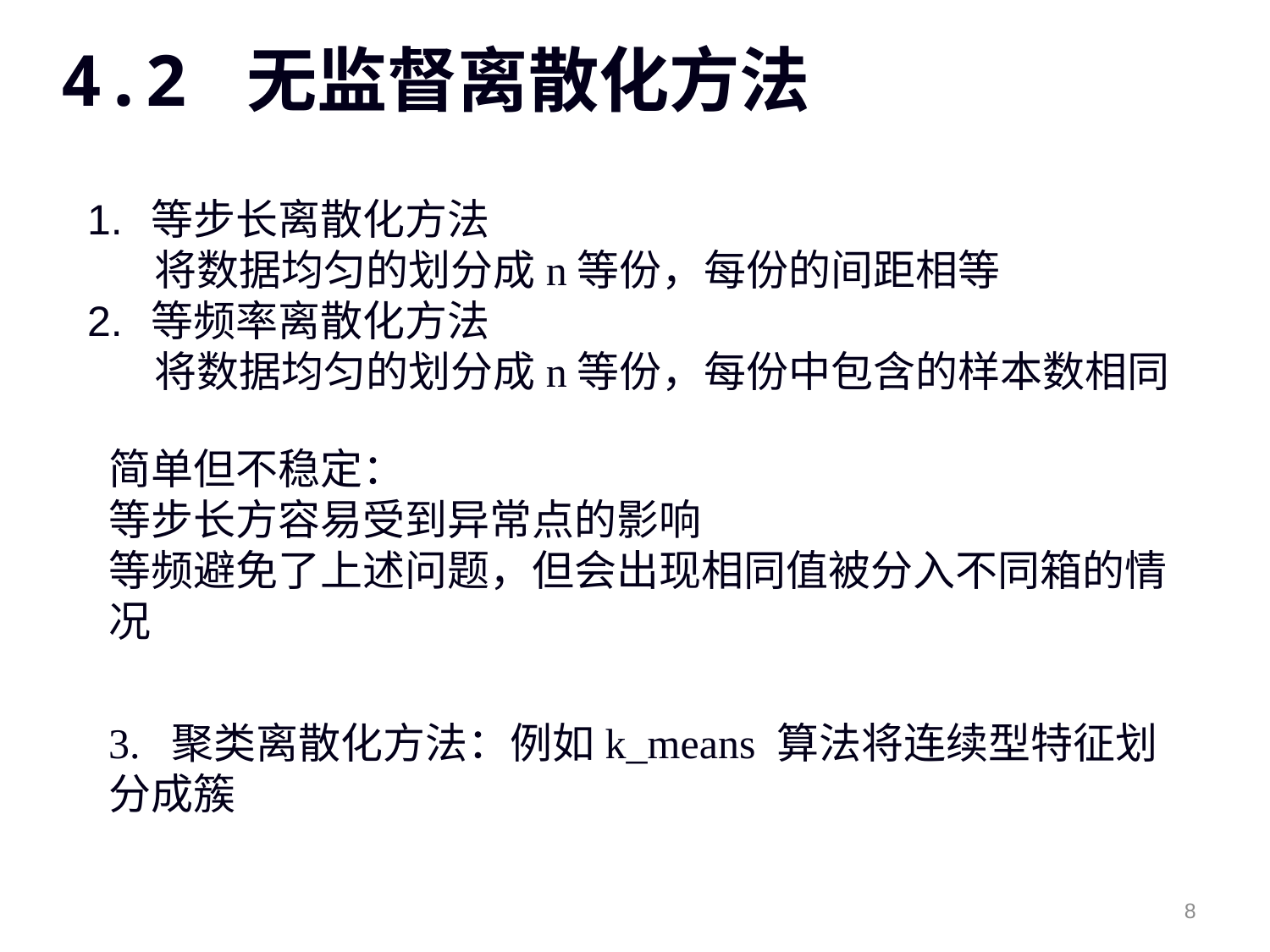

# 4.2 无监督离散化方法
等步长离散化方法
      将数据均匀的划分成n等份，每份的间距相等
等频率离散化方法
      将数据均匀的划分成n等份，每份中包含的样本数相同
简单但不稳定：
等步长方容易受到异常点的影响
等频避免了上述问题，但会出现相同值被分入不同箱的情况
3.  聚类离散化方法：例如k_means 算法将连续型特征划分成簇